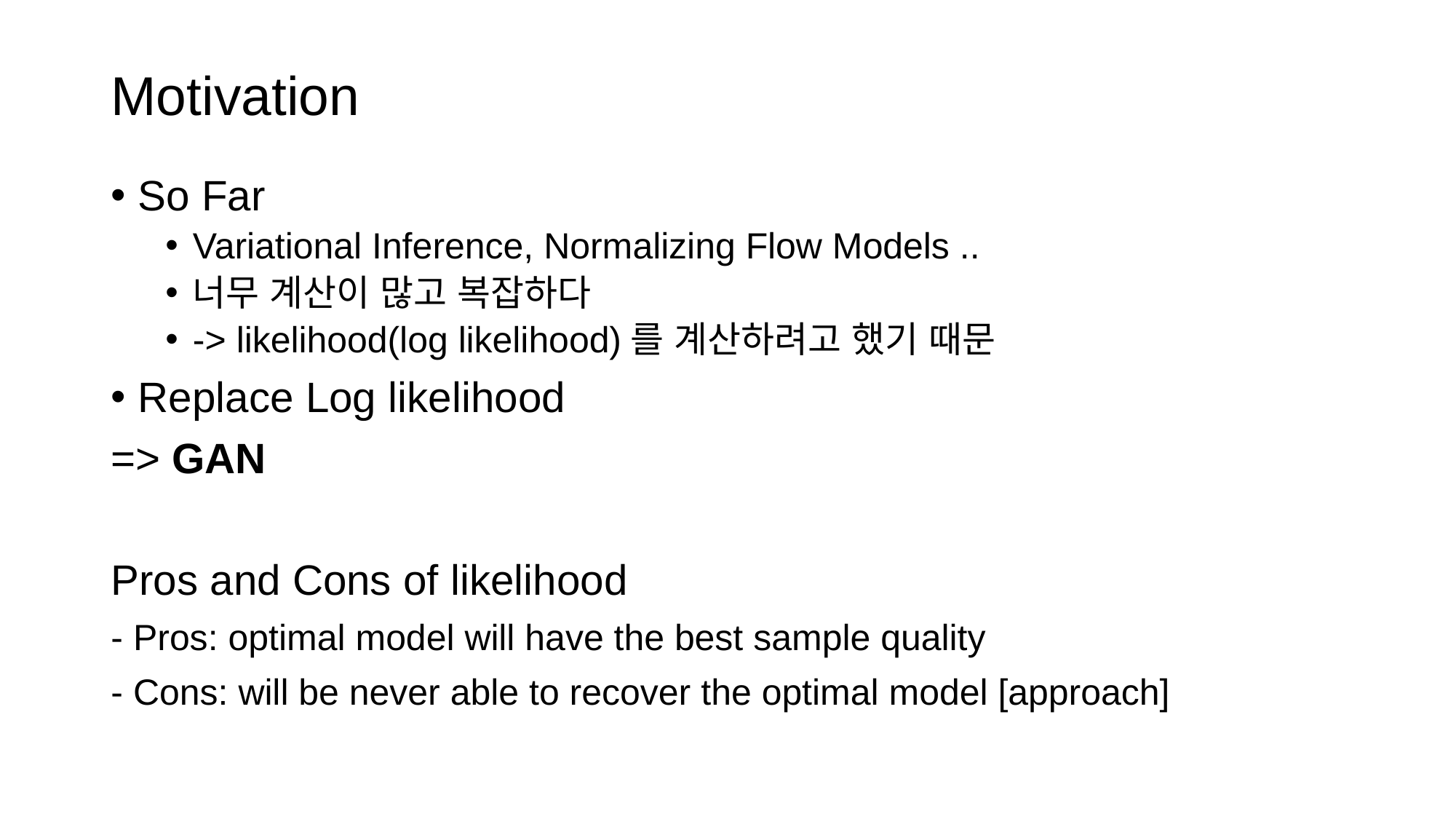

# Motivation
So Far
Variational Inference, Normalizing Flow Models ..
너무 계산이 많고 복잡하다
-> likelihood(log likelihood)를 계산하려고 했기 때문
Replace Log likelihood
=> GAN

Pros and Cons of likelihood
- Pros: optimal model will have the best sample quality
- Cons: will be never able to recover the optimal model [approach]